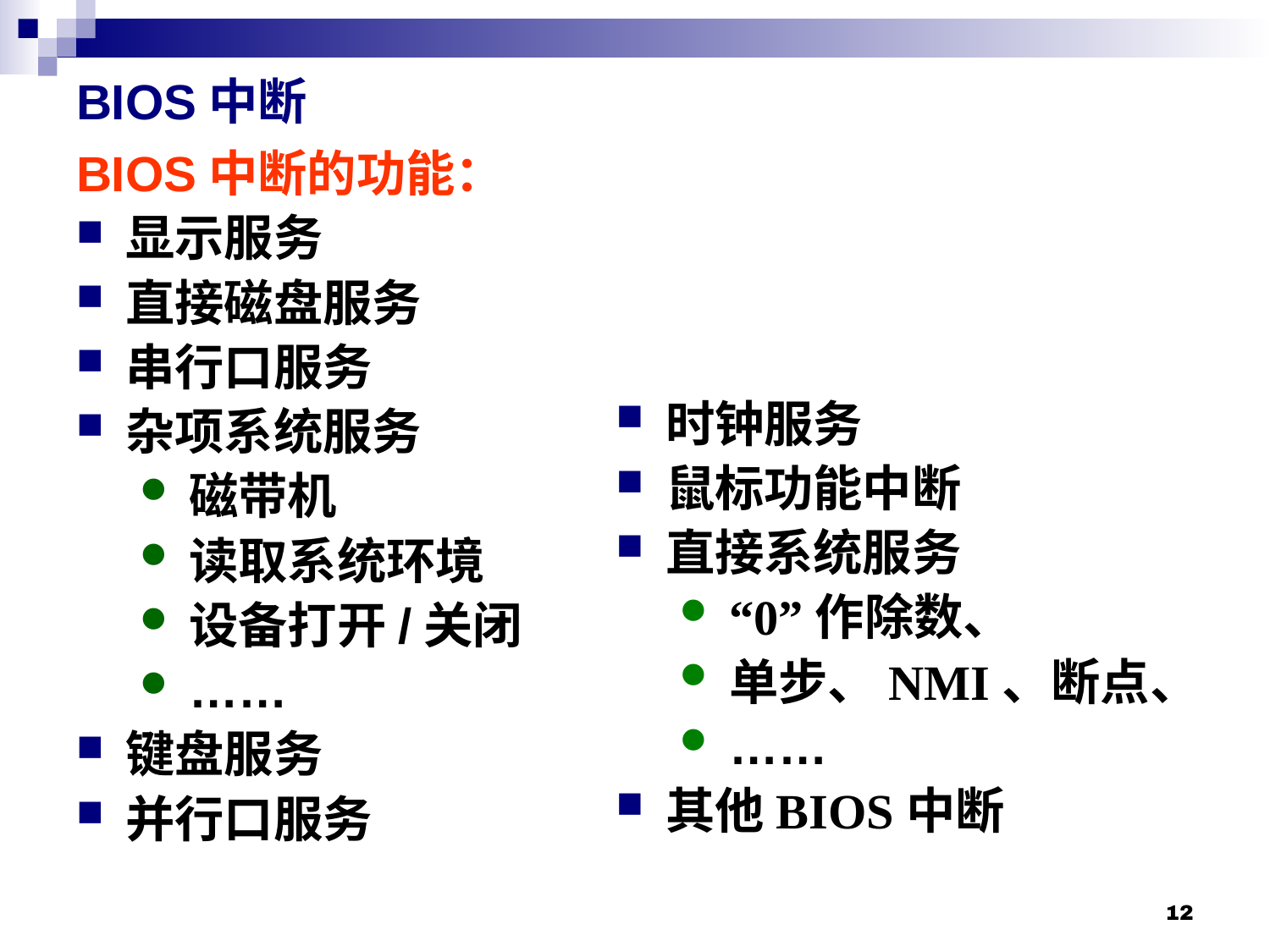

# BIOS中断
BIOS中断的功能：
显示服务
直接磁盘服务
串行口服务
杂项系统服务
磁带机
读取系统环境
设备打开/关闭
……
键盘服务
并行口服务
时钟服务
鼠标功能中断
直接系统服务
“0”作除数、
单步、NMI、断点、
……
其他BIOS中断
12